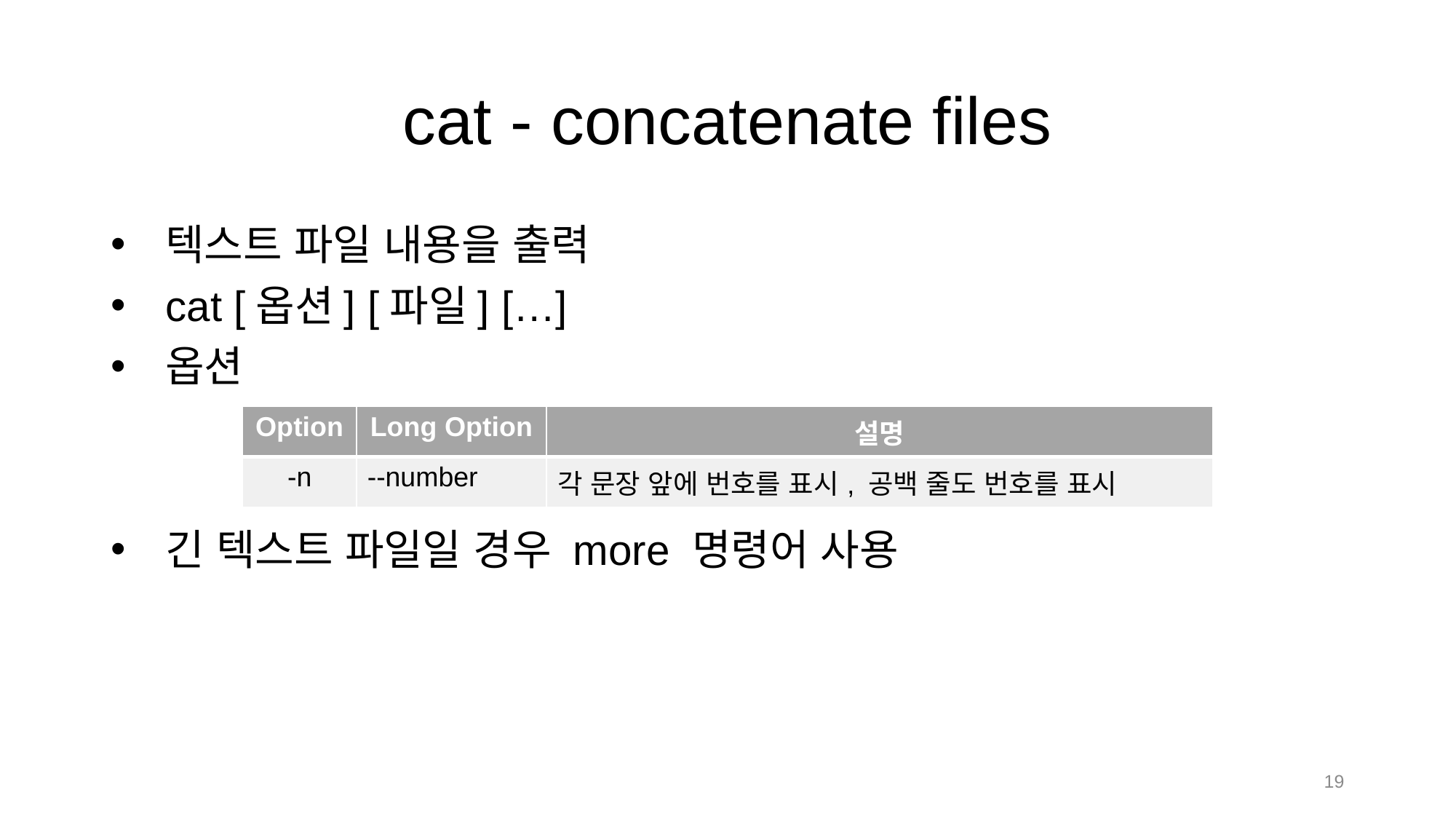

# cat - concatenate files
텍스트 파일 내용을 출력
cat [옵션] [파일] […]
옵션

긴 텍스트 파일일 경우 more 명령어 사용
| Option | Long Option | 설명 |
| --- | --- | --- |
| -n | --number | 각 문장 앞에 번호를 표시, 공백 줄도 번호를 표시 |
19